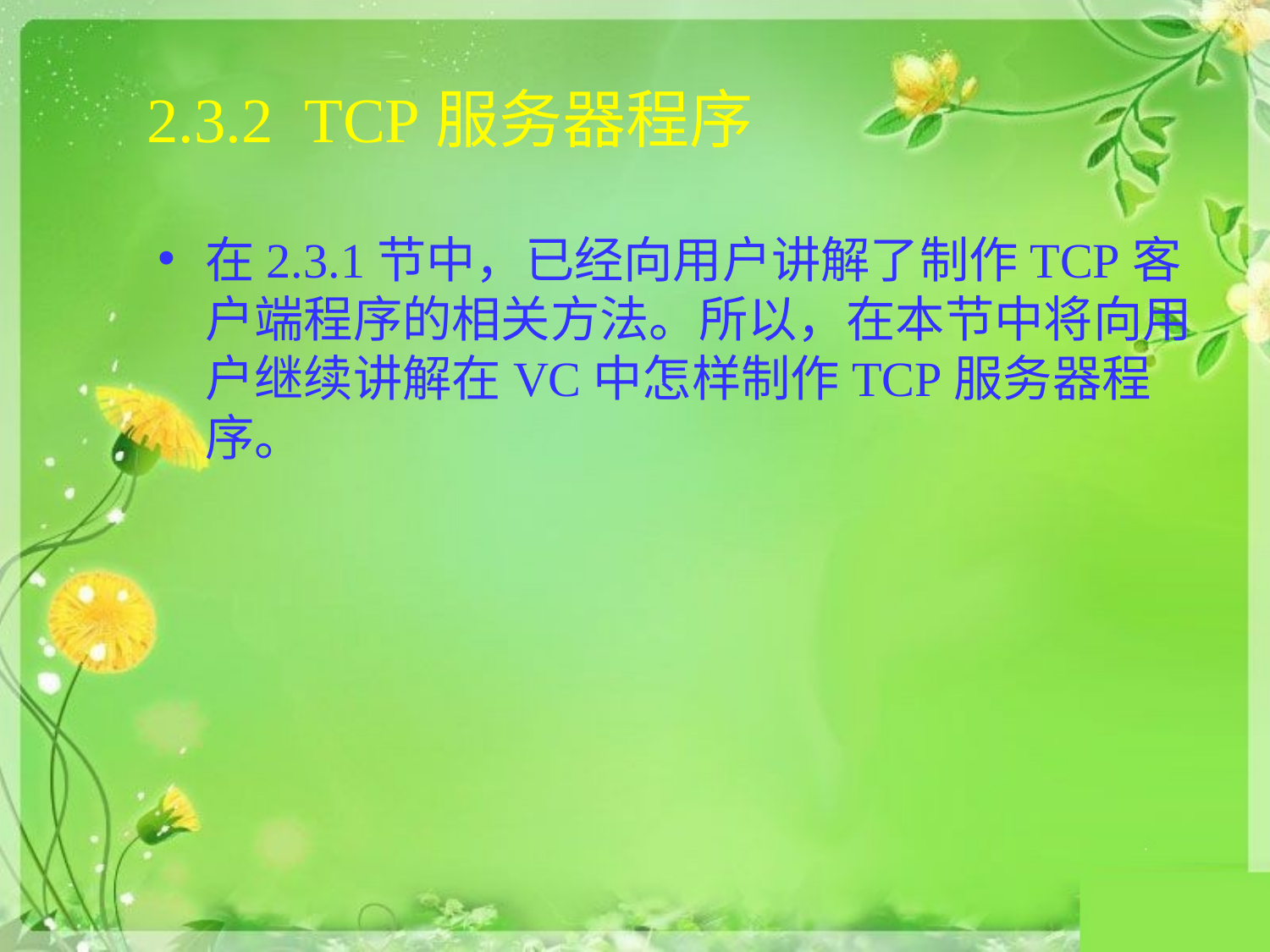

# 2.3.2  TCP服务器程序
在2.3.1节中，已经向用户讲解了制作TCP客户端程序的相关方法。所以，在本节中将向用户继续讲解在VC中怎样制作TCP服务器程序。